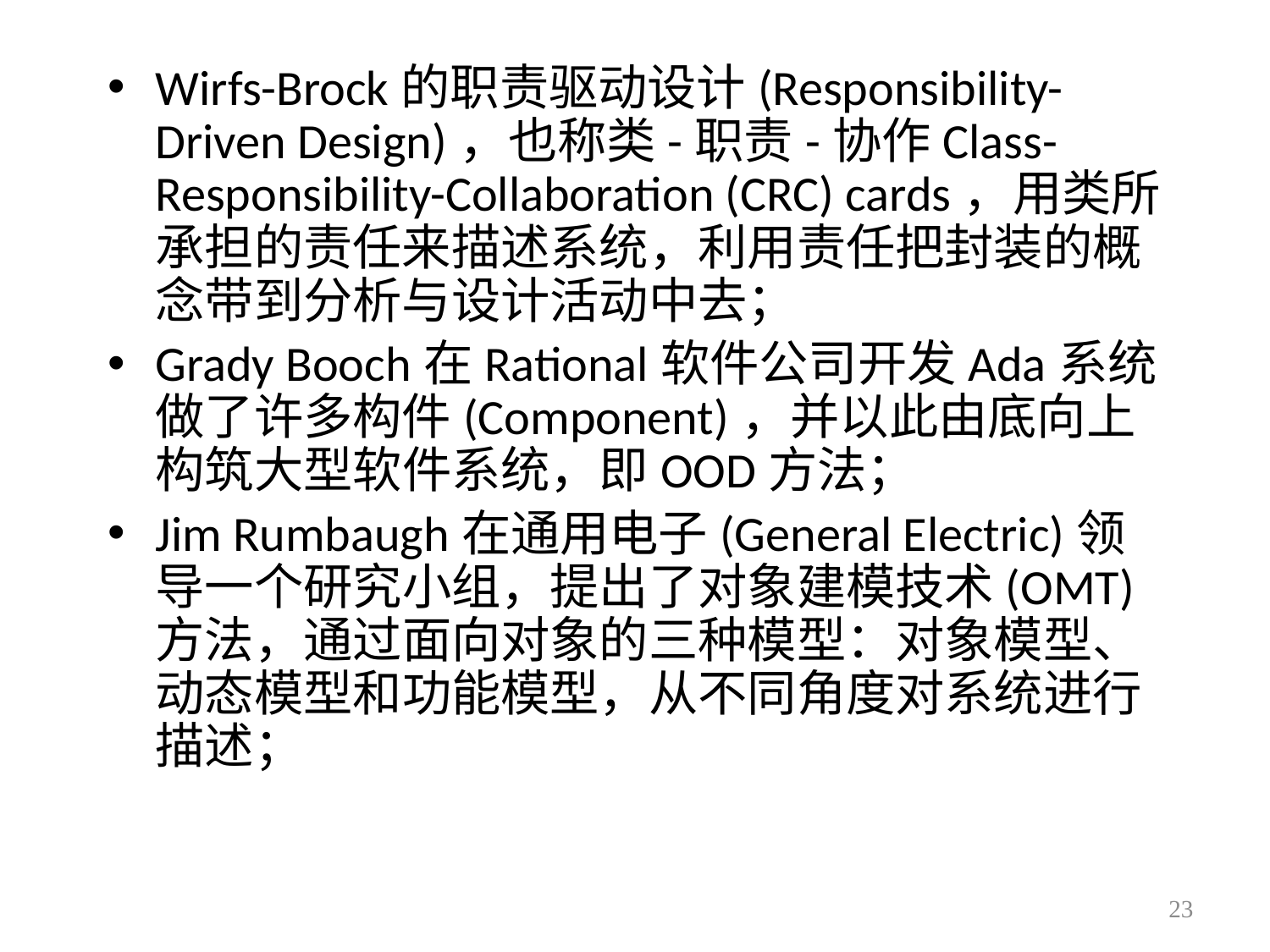

Wirfs-Brock的职责驱动设计(Responsibility-Driven Design)，也称类-职责-协作Class-Responsibility-Collaboration (CRC) cards，用类所承担的责任来描述系统，利用责任把封装的概念带到分析与设计活动中去；
Grady Booch在Rational软件公司开发Ada系统做了许多构件(Component)，并以此由底向上构筑大型软件系统，即OOD方法；
Jim Rumbaugh在通用电子(General Electric)领导一个研究小组，提出了对象建模技术(OMT)方法，通过面向对象的三种模型：对象模型、动态模型和功能模型，从不同角度对系统进行描述；
23